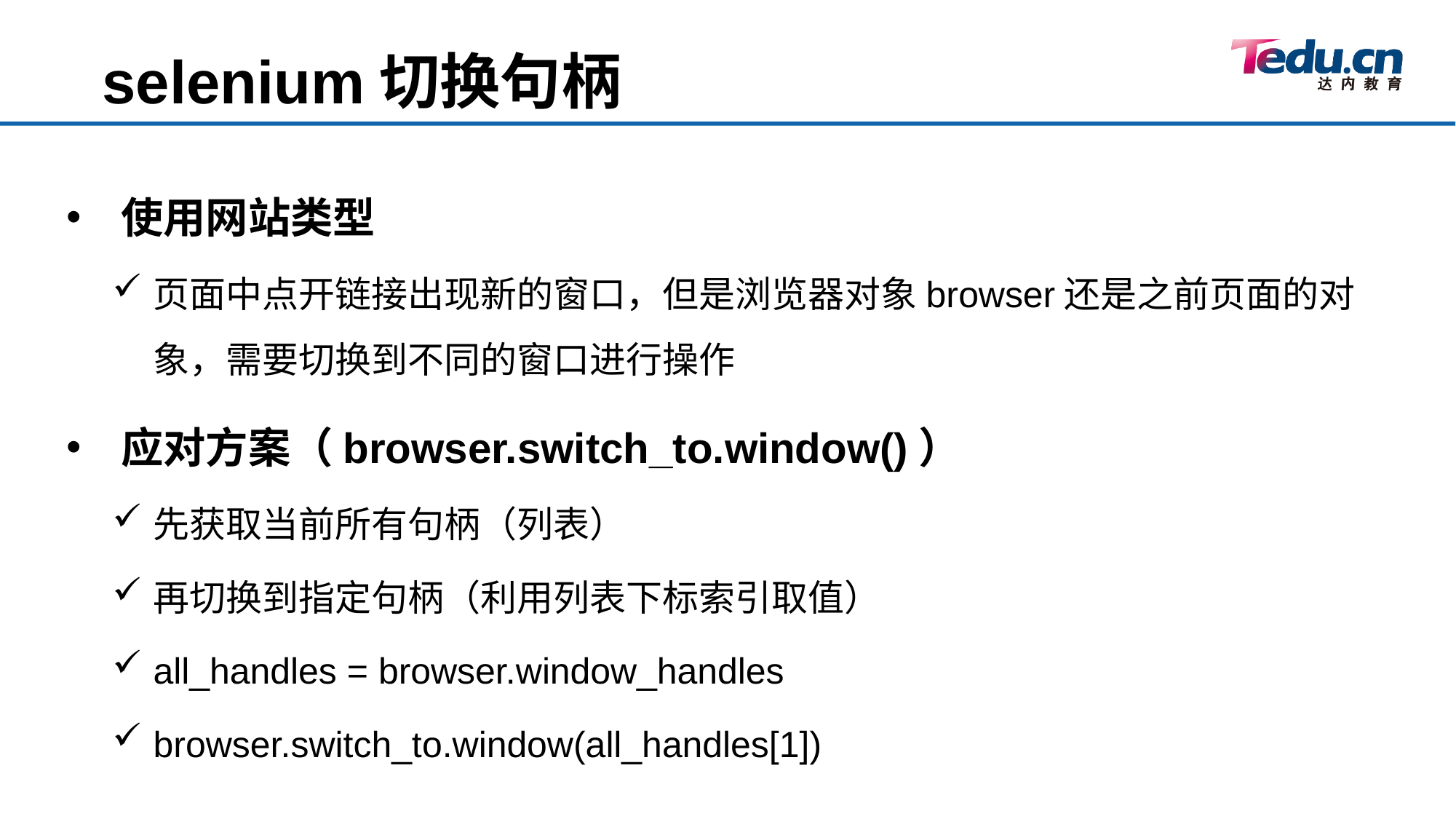

selenium切换句柄
使用网站类型
页面中点开链接出现新的窗口，但是浏览器对象browser还是之前页面的对象，需要切换到不同的窗口进行操作
应对方案（browser.switch_to.window()）
先获取当前所有句柄（列表）
再切换到指定句柄（利用列表下标索引取值）
all_handles = browser.window_handles
browser.switch_to.window(all_handles[1])